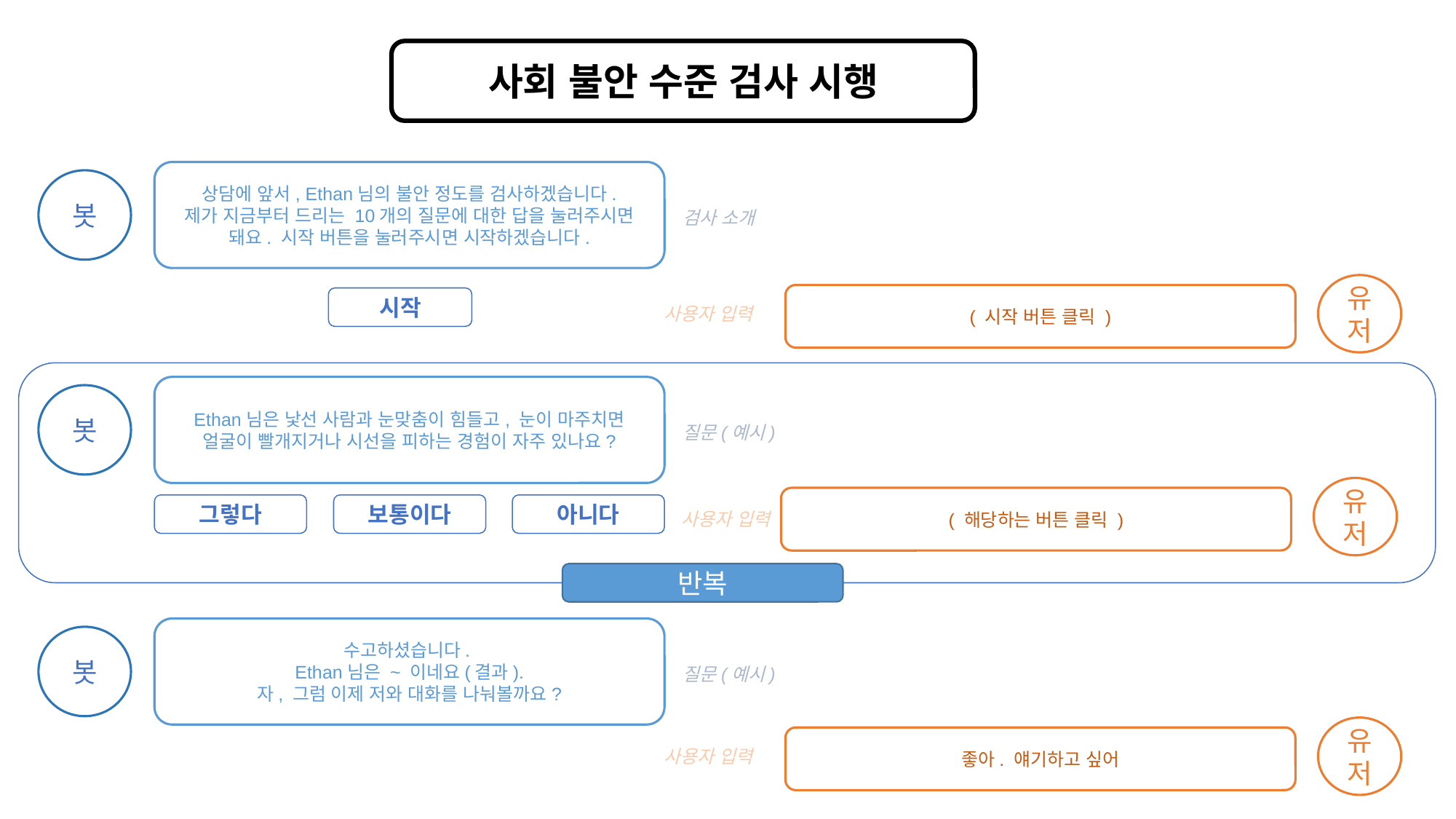

사회 불안 수준 검사 시행
상담에 앞서, Ethan님의 불안 정도를 검사하겠습니다.
제가 지금부터 드리는 10개의 질문에 대한 답을 눌러주시면 돼요. 시작 버튼을 눌러주시면 시작하겠습니다.
봇
검사 소개
유저
( 시작 버튼 클릭 )
사용자 입력
시작

Ethan님은 낯선 사람과 눈맞춤이 힘들고, 눈이 마주치면 얼굴이 빨개지거나 시선을 피하는 경험이 자주 있나요?
봇
질문(예시)
유저
( 해당하는 버튼 클릭 )
사용자 입력
그렇다
보통이다
아니다
반복
수고하셨습니다.
Ethan님은 ~ 이네요(결과).
자, 그럼 이제 저와 대화를 나눠볼까요?
봇
질문(예시)
유저
좋아. 얘기하고 싶어
사용자 입력